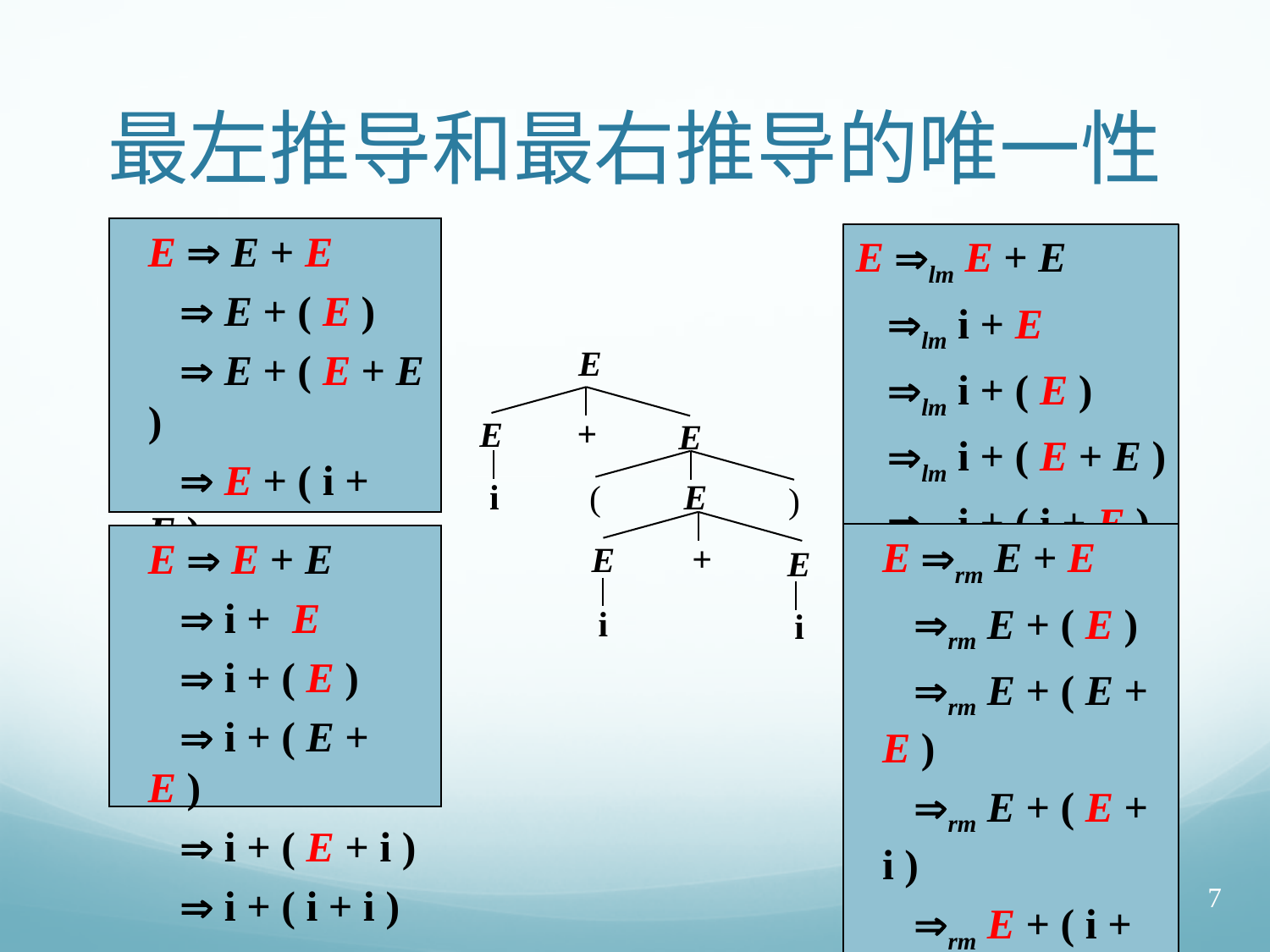

# 最左推导和最右推导的唯一性
E ⇒ E + E
   ⇒ E + ( E )
   ⇒ E + ( E + E )
   ⇒ E + ( i + E )
   ⇒ i + ( i + E )
   ⇒ i + ( i + i )
E ⇒lm E + E
   ⇒lm i + E
   ⇒lm i + ( E )
   ⇒lm i + ( E + E )
   ⇒lm i + ( i + E )
   ⇒lm i + ( i + i )
E
+
E
E
i
E
(
)
+
E
E
i
i
E ⇒rm E + E
   ⇒rm E + ( E )
   ⇒rm E + ( E + E )
   ⇒rm E + ( E + i )
   ⇒rm E + ( i + i )
   ⇒rm i + ( i + i )
E ⇒ E + E
   ⇒ i +  E
   ⇒ i + ( E )
   ⇒ i + ( E + E )
   ⇒ i + ( E + i )
   ⇒ i + ( i + i )
7